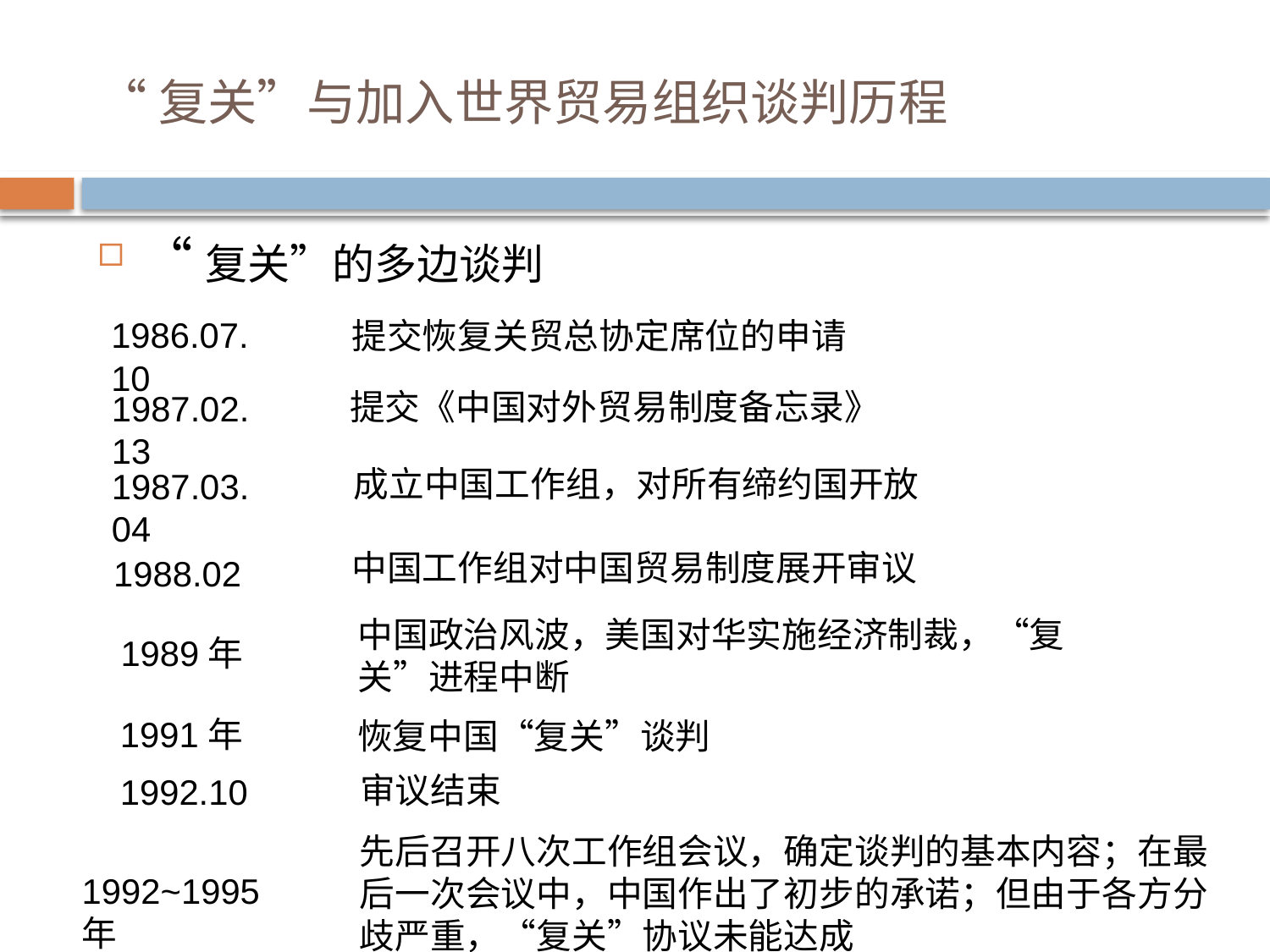

# “复关”与加入世界贸易组织谈判历程
“复关”的多边谈判

1986.07.10
提交恢复关贸总协定席位的申请
提交《中国对外贸易制度备忘录》
1987.02.13
成立中国工作组，对所有缔约国开放
1987.03.04
中国工作组对中国贸易制度展开审议
1988.02
中国政治风波，美国对华实施经济制裁，“复关”进程中断
1989年
1991年
恢复中国“复关”谈判
审议结束
1992.10
先后召开八次工作组会议，确定谈判的基本内容；在最后一次会议中，中国作出了初步的承诺；但由于各方分歧严重，“复关”协议未能达成
1992~1995年